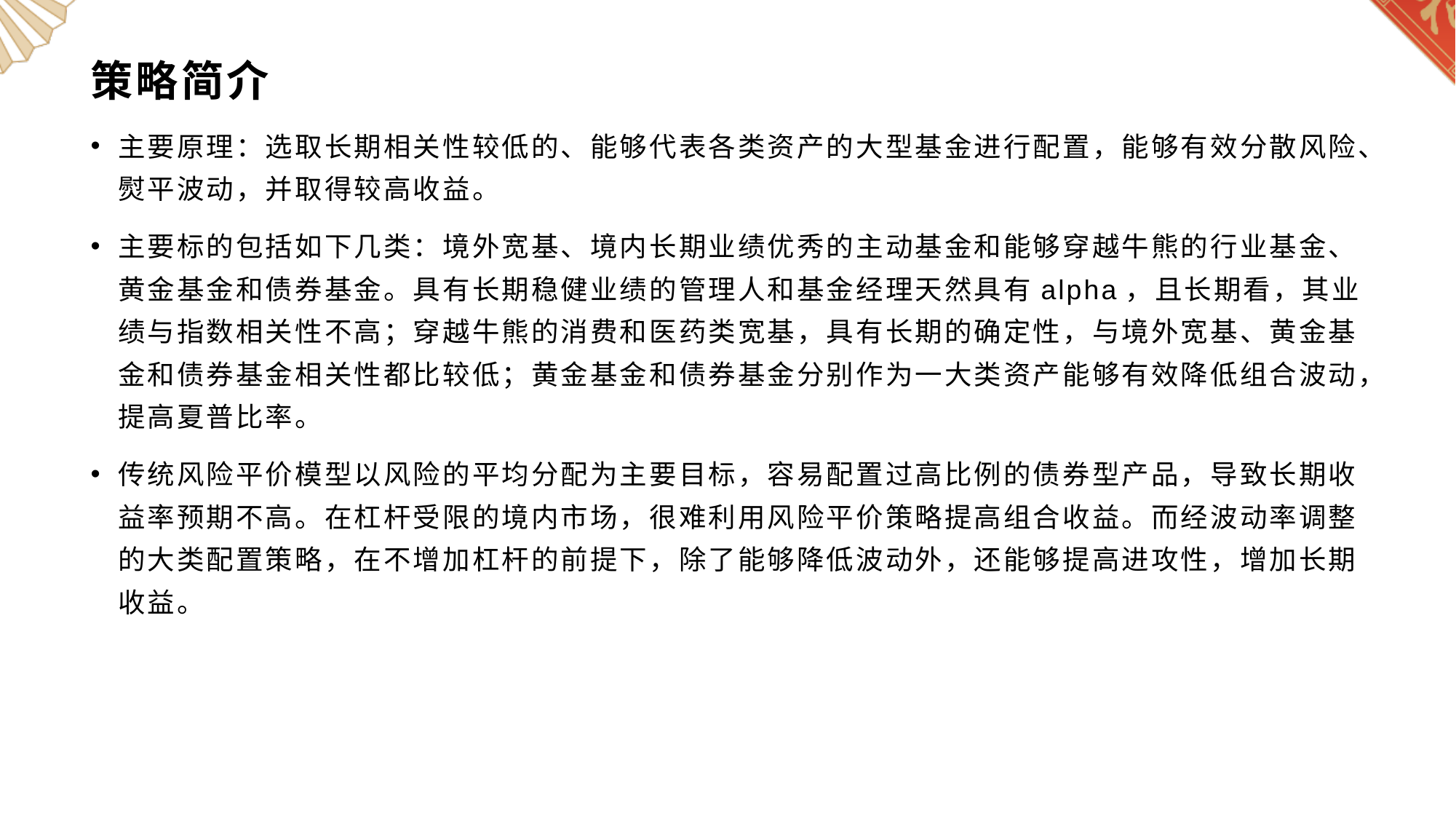

# 策略简介
主要原理：选取长期相关性较低的、能够代表各类资产的大型基金进行配置，能够有效分散风险、熨平波动，并取得较高收益。
主要标的包括如下几类：境外宽基、境内长期业绩优秀的主动基金和能够穿越牛熊的行业基金、黄金基金和债券基金。具有长期稳健业绩的管理人和基金经理天然具有alpha，且长期看，其业绩与指数相关性不高；穿越牛熊的消费和医药类宽基，具有长期的确定性，与境外宽基、黄金基金和债券基金相关性都比较低；黄金基金和债券基金分别作为一大类资产能够有效降低组合波动，提高夏普比率。
传统风险平价模型以风险的平均分配为主要目标，容易配置过高比例的债券型产品，导致长期收益率预期不高。在杠杆受限的境内市场，很难利用风险平价策略提高组合收益。而经波动率调整的大类配置策略，在不增加杠杆的前提下，除了能够降低波动外，还能够提高进攻性，增加长期收益。